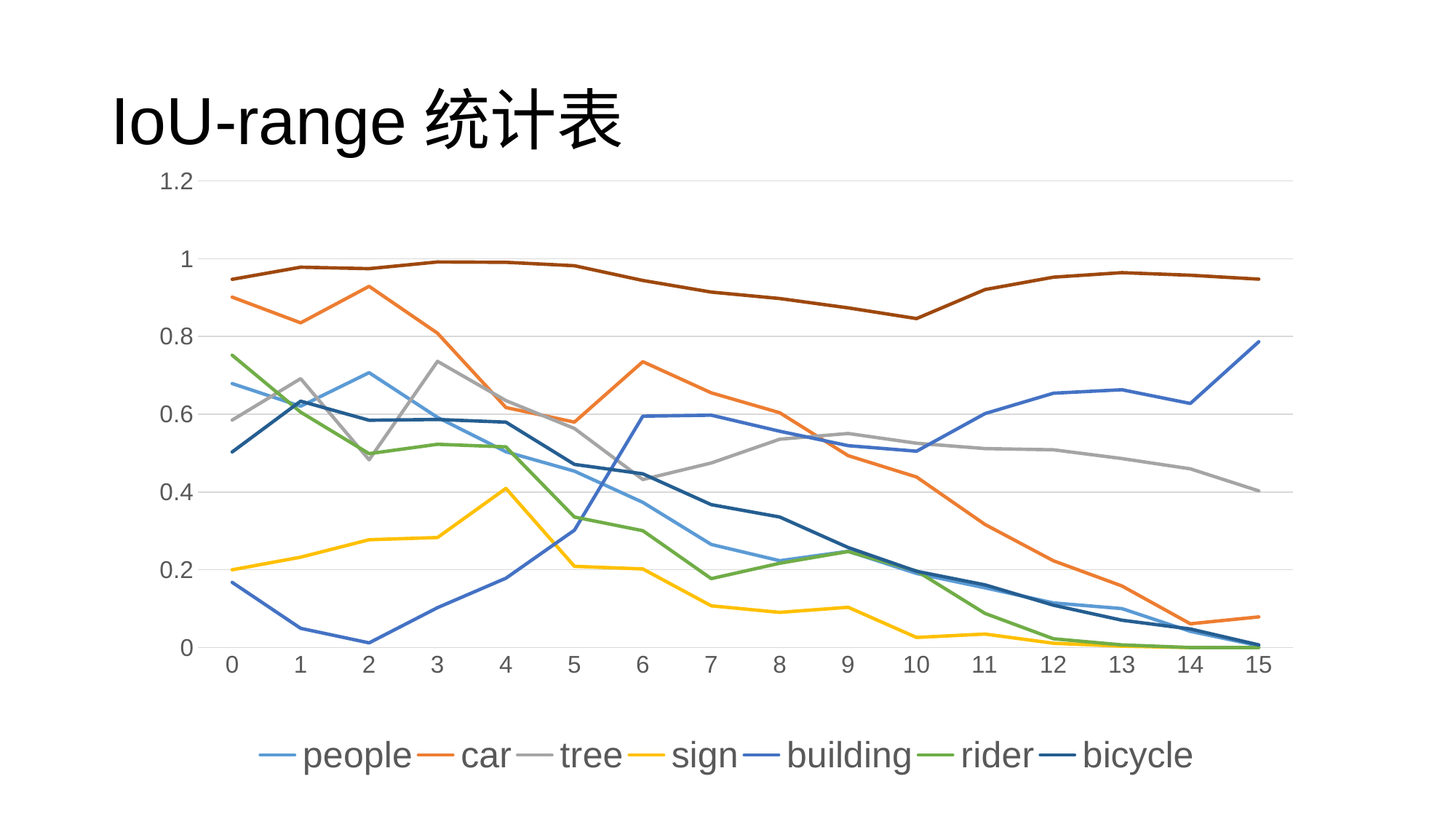

# IoU-range统计表

### Chart

| Category | people | car | tree | sign | building | rider | bicycle | road |
|---|---|---|---|---|---|---|---|---|
| 0 | 0.678917 | 0.901235 | 0.585016 | 0.2 | 0.167513 | 0.751906 | 0.503106 | 0.947 |
| 1 | 0.620593 | 0.835137 | 0.69158 | 0.232331 | 0.049408 | 0.605372 | 0.633629 | 0.978202 |
| 2 | 0.707001 | 0.928958 | 0.482861 | 0.277232 | 0.011981 | 0.498628 | 0.584562 | 0.974351 |
| 3 | 0.591866 | 0.808387 | 0.736023 | 0.282812 | 0.102492 | 0.522756 | 0.586572 | 0.991654 |
| 4 | 0.503589 | 0.617318 | 0.635157 | 0.409209 | 0.178223 | 0.516193 | 0.579748 | 0.990807 |
| 5 | 0.453675 | 0.579781 | 0.56347 | 0.208771 | 0.301818 | 0.335587 | 0.471014 | 0.981912 |
| 6 | 0.373251 | 0.735201 | 0.432131 | 0.202031 | 0.595067 | 0.300484 | 0.446787 | 0.943995 |
| 7 | 0.265111 | 0.655145 | 0.474629 | 0.107285 | 0.597589 | 0.17722 | 0.367416 | 0.914171 |
| 8 | 0.223239 | 0.603928 | 0.535873 | 0.090391 | 0.556259 | 0.216774 | 0.335645 | 0.897552 |
| 9 | 0.247463 | 0.493636 | 0.550579 | 0.103587 | 0.519238 | 0.246777 | 0.257202 | 0.873556 |
| 10 | 0.190476 | 0.438586 | 0.525431 | 0.02596 | 0.505007 | 0.196862 | 0.196033 | 0.84602 |
| 11 | 0.153495 | 0.31642 | 0.511666 | 0.034704 | 0.601714 | 0.087782 | 0.161161 | 0.920676 |
| 12 | 0.114741 | 0.222997 | 0.508602 | 0.010949 | 0.654094 | 0.022497 | 0.108886 | 0.952551 |
| 13 | 0.10008 | 0.158348 | 0.486062 | 0.003546 | 0.663026 | 0.006757 | 0.070282 | 0.964129 |
| 14 | 0.041667 | 0.061129 | 0.459695 | 0.0 | 0.627695 | 0.0 | 0.047715 | 0.957442 |
| 15 | 0.004637 | 0.078813 | 0.4028 | 0.0 | 0.786491 | 0.0 | 0.00677 | 0.947477 |